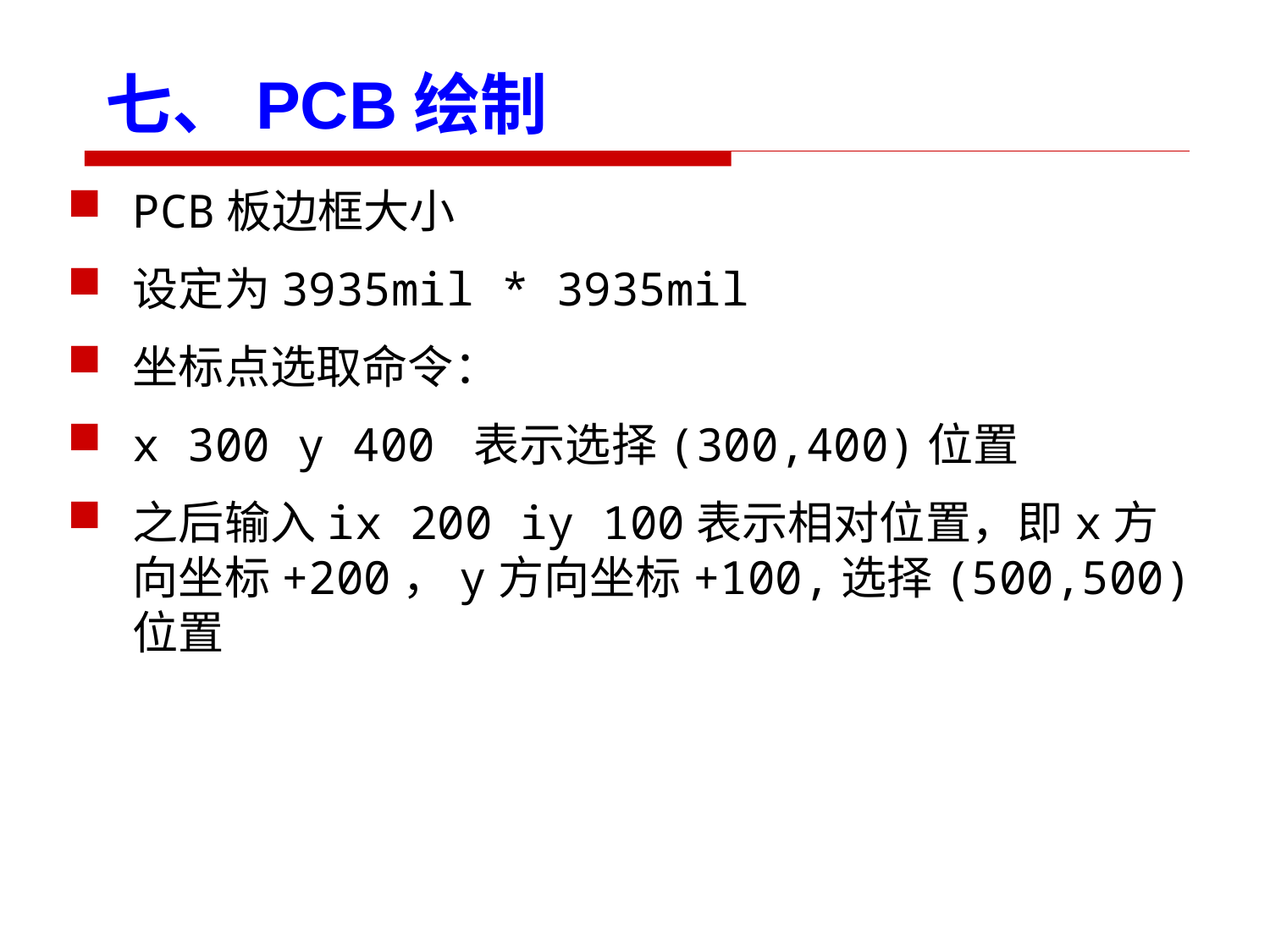

七、PCB绘制
PCB板边框大小
设定为3935mil * 3935mil
坐标点选取命令：
x 300 y 400 表示选择(300,400)位置
之后输入ix 200 iy 100表示相对位置，即x方向坐标+200，y方向坐标+100,选择(500,500)位置